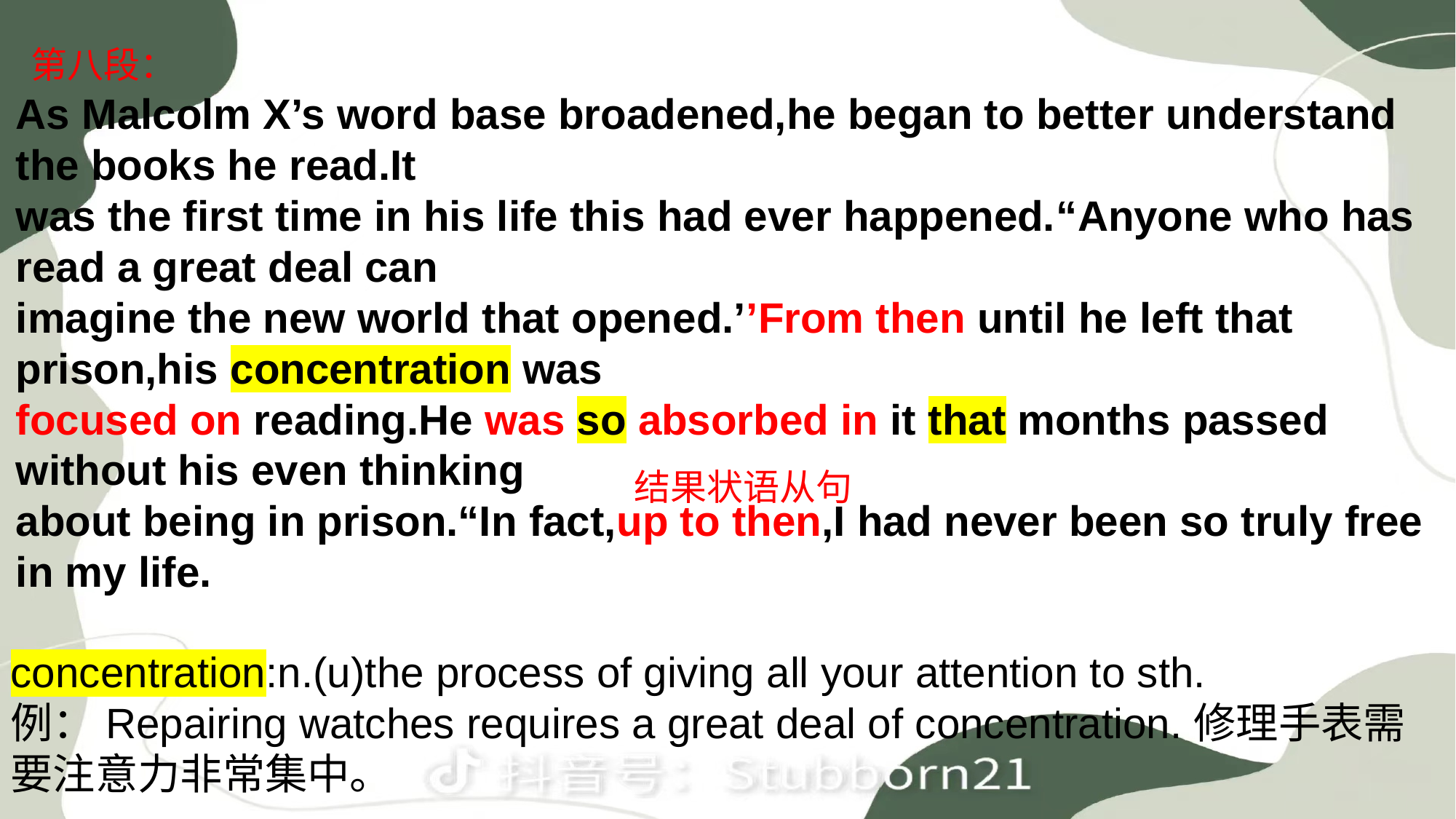

第八段：
As Malcolm X’s word base broadened,he began to better understand the books he read.It
was the first time in his life this had ever happened.“Anyone who has read a great deal can
imagine the new world that opened.’’From then until he left that prison,his concentration was
focused on reading.He was so absorbed in it that months passed without his even thinking
about being in prison.“In fact,up to then,I had never been so truly free in my life.

结果状语从句
concentration:n.(u)the process of giving all your attention to sth.
例：Repairing watches requires a great deal of concentration.修理手表需要注意力非常集中。